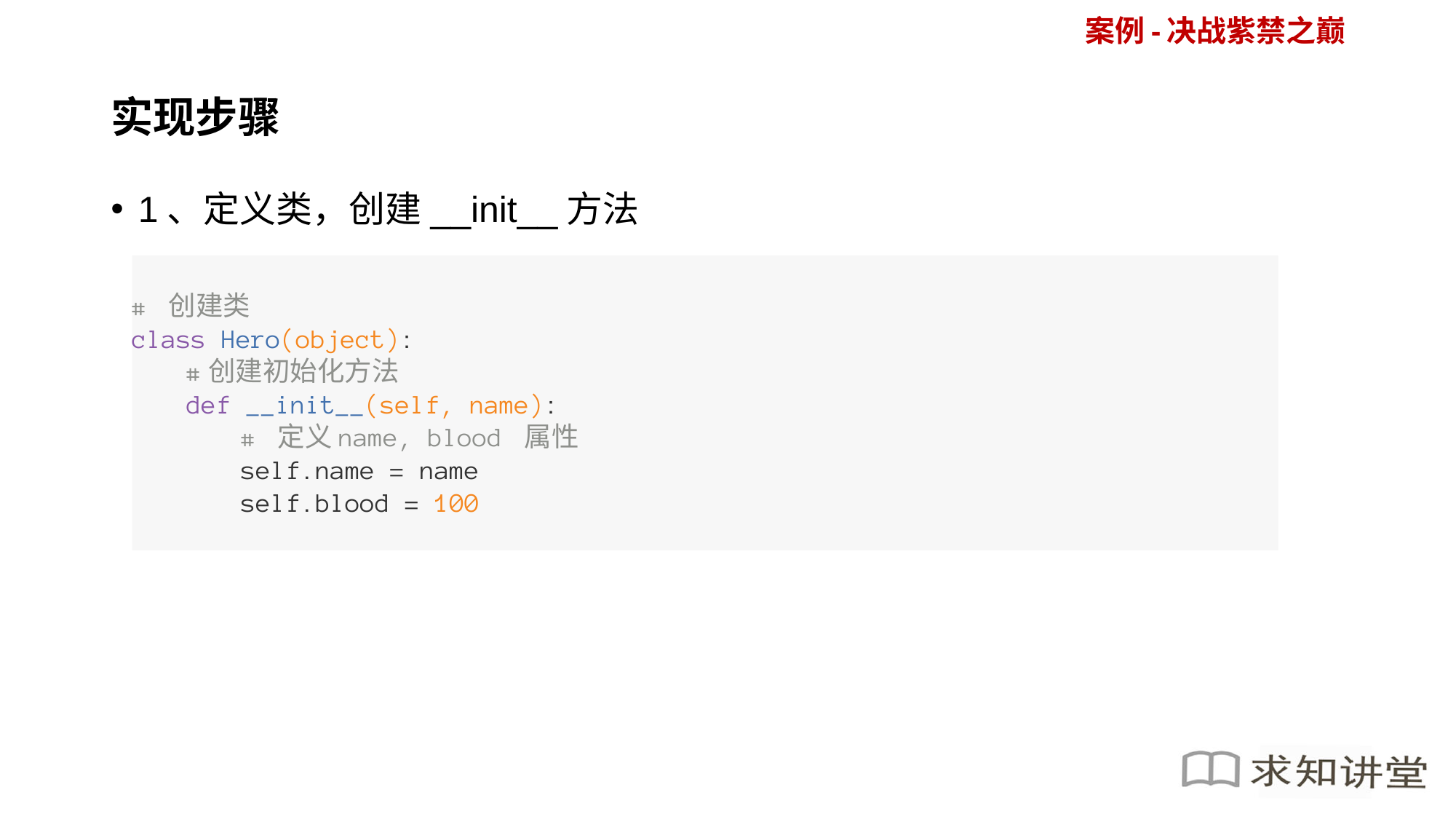

案例-决战紫禁之巅
# 实现步骤
1、定义类，创建__init__方法

# 创建类
class Hero(object):
#创建初始化方法
def __init__(self, name):
# 定义name, blood 属性
self.name = name
self.blood = 100